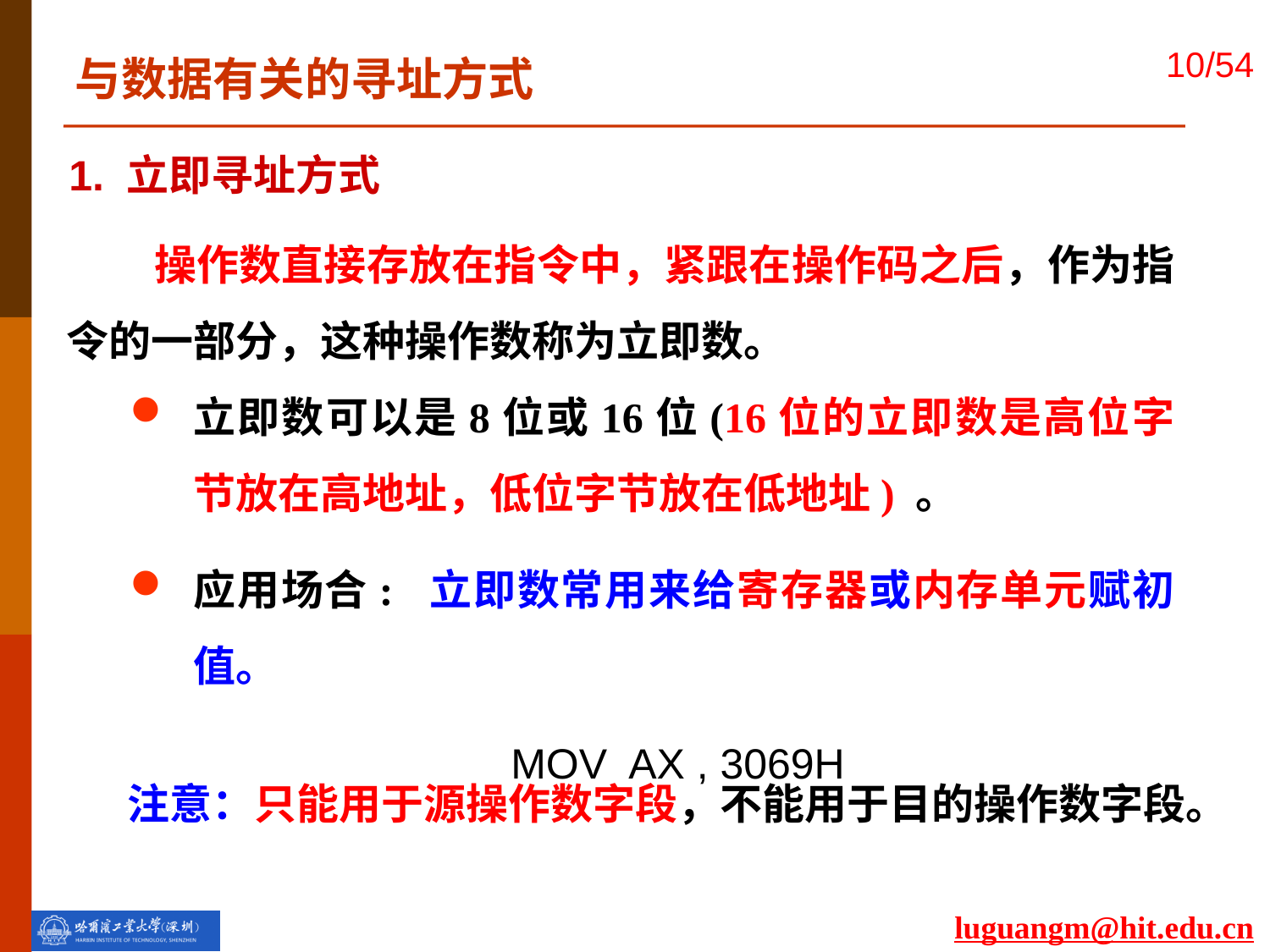

与数据有关的寻址方式
1. 立即寻址方式
        操作数直接存放在指令中，紧跟在操作码之后，作为指令的一部分，这种操作数称为立即数。
立即数可以是8位或16位(16位的立即数是高位字节放在高地址，低位字节放在低地址) 。
应用场合:  立即数常用来给寄存器或内存单元赋初值。
			MOV  AX , 3069H

注意：只能用于源操作数字段，不能用于目的操作数字段。